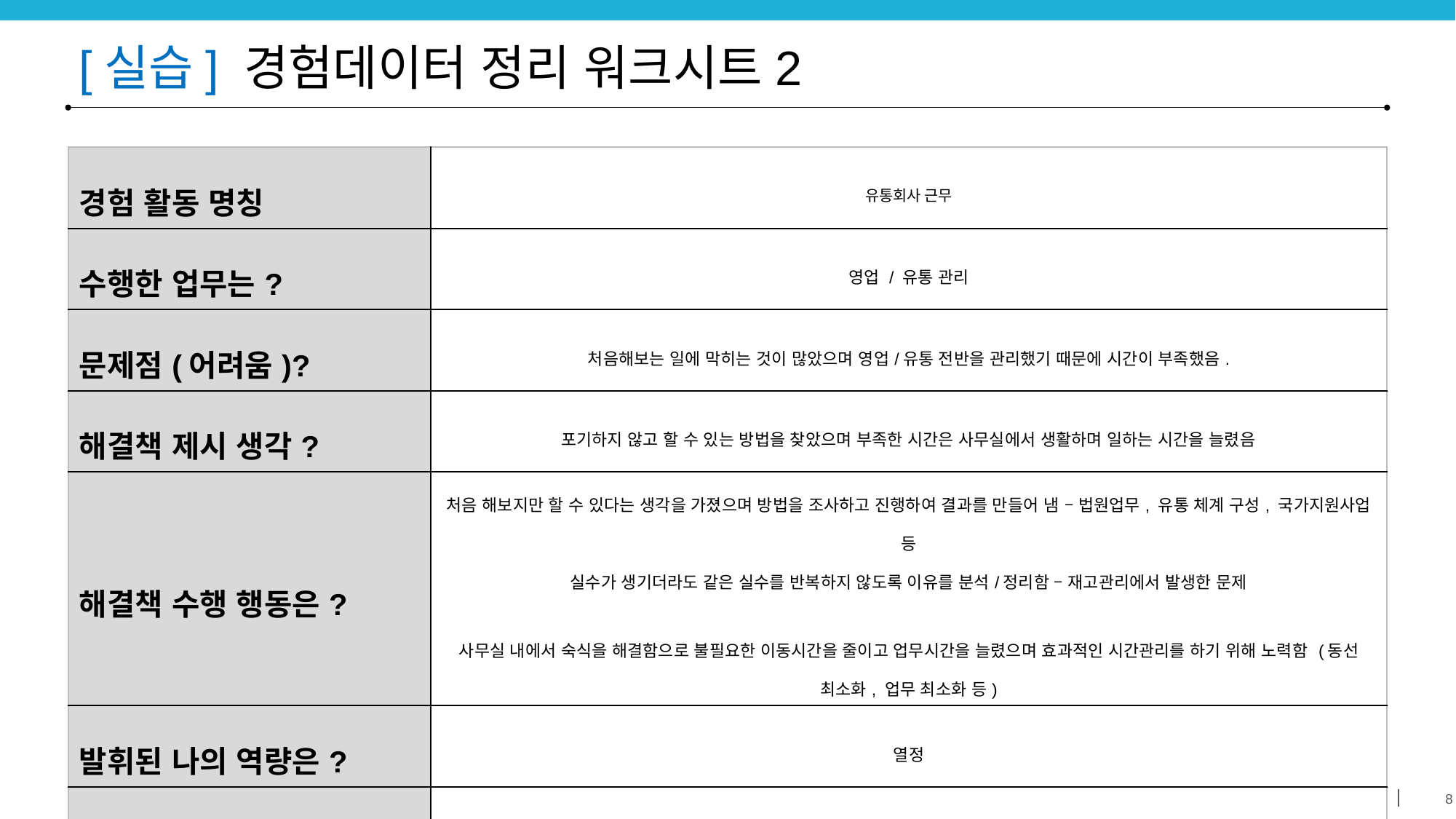

# [실습] 경험데이터 정리 워크시트2
| 경험 활동 명칭 | 유통회사 근무 |
| --- | --- |
| 수행한 업무는? | 영업 / 유통 관리 |
| 문제점(어려움)? | 처음해보는 일에 막히는 것이 많았으며 영업/유통 전반을 관리했기 때문에 시간이 부족했음. |
| 해결책 제시 생각? | 포기하지 않고 할 수 있는 방법을 찾았으며 부족한 시간은 사무실에서 생활하며 일하는 시간을 늘렸음 |
| 해결책 수행 행동은? | 처음 해보지만 할 수 있다는 생각을 가졌으며 방법을 조사하고 진행하여 결과를 만들어 냄 – 법원업무, 유통 체계 구성, 국가지원사업 등 실수가 생기더라도 같은 실수를 반복하지 않도록 이유를 분석/정리함 – 재고관리에서 발생한 문제 사무실 내에서 숙식을 해결함으로 불필요한 이동시간을 줄이고 업무시간을 늘렸으며 효과적인 시간관리를 하기 위해 노력함 (동선 최소화, 업무 최소화 등) |
| 발휘된 나의 역량은? | 열정 |
| 결과는? | 법원업무 처리 완료 / 국가지원사업 선정 / 매출 증대 및 업무 간소화 |
| 이 경험을 통해 얻은 것 | 실무에서 필요한 업무능력 / 하고자 일을 끝내야 된다는 책임감 및 열정 |